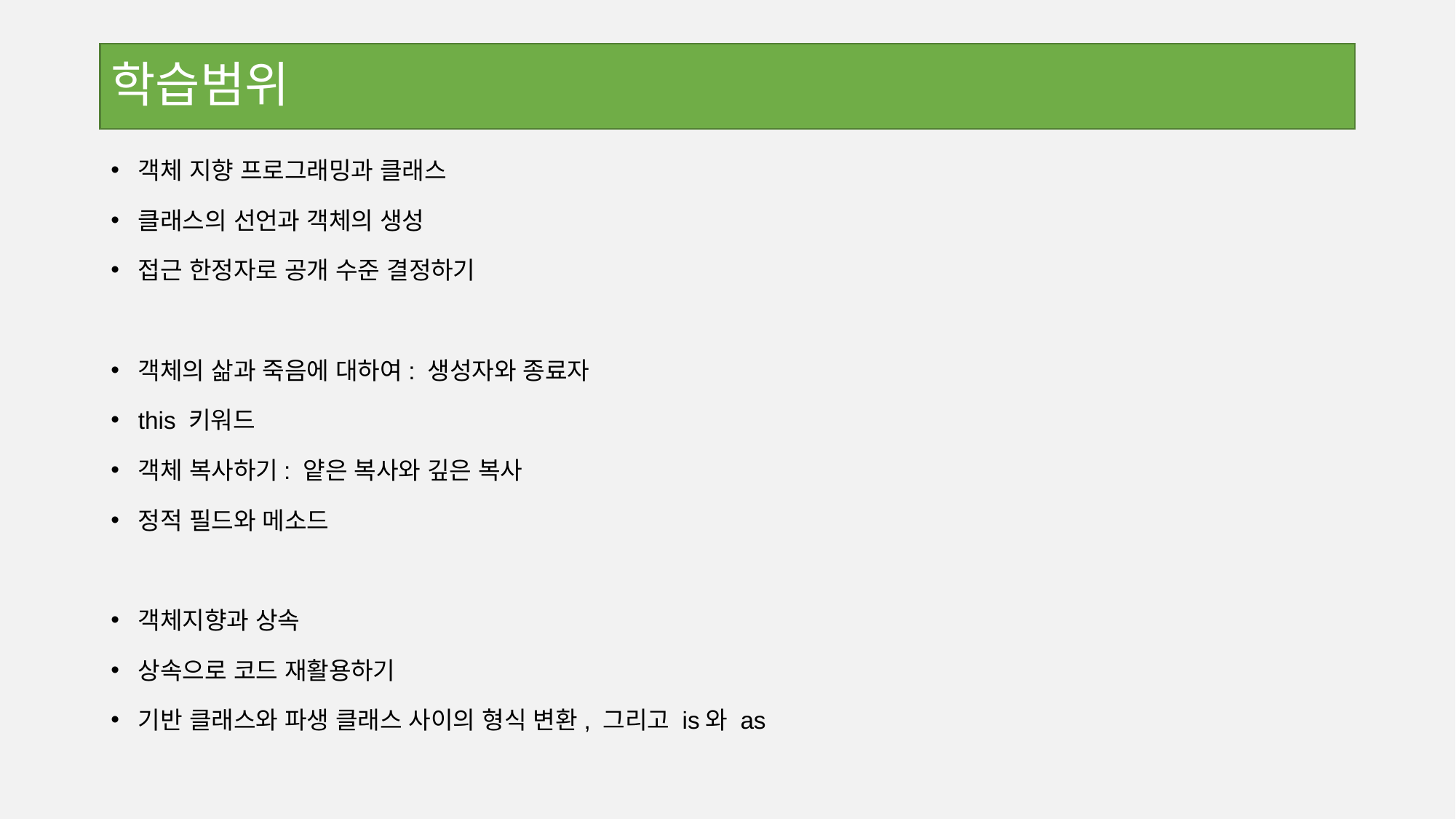

# 학습범위
객체 지향 프로그래밍과 클래스
클래스의 선언과 객체의 생성
접근 한정자로 공개 수준 결정하기

객체의 삶과 죽음에 대하여: 생성자와 종료자
this 키워드
객체 복사하기: 얕은 복사와 깊은 복사
정적 필드와 메소드

객체지향과 상속
상속으로 코드 재활용하기
기반 클래스와 파생 클래스 사이의 형식 변환, 그리고 is와 as